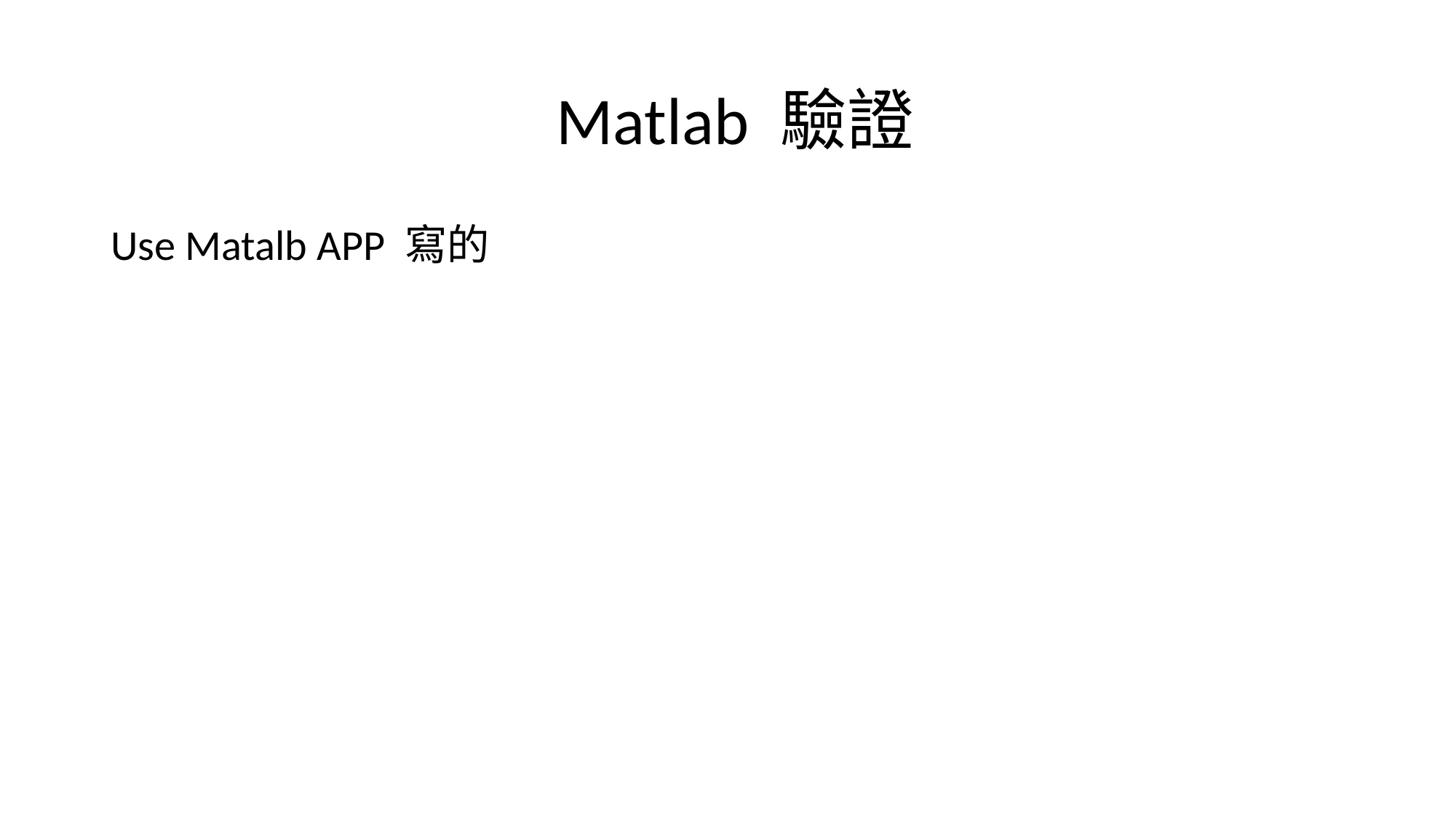

# Matlab 驗證
Use Matalb APP 寫的